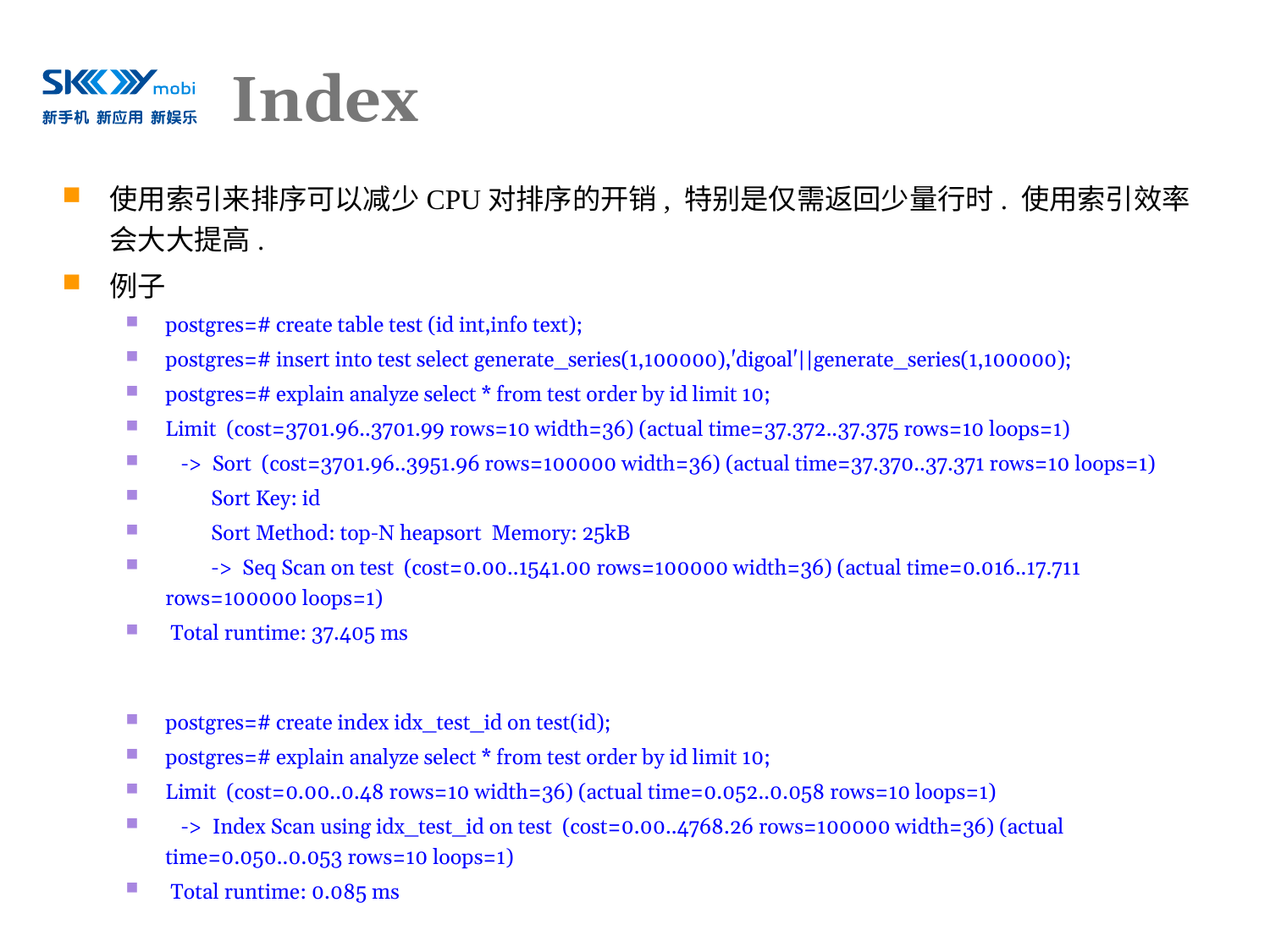

# Index
使用索引来排序可以减少CPU对排序的开销, 特别是仅需返回少量行时. 使用索引效率会大大提高.
例子
postgres=# create table test (id int,info text);
postgres=# insert into test select generate_series(1,100000),'digoal'||generate_series(1,100000);
postgres=# explain analyze select * from test order by id limit 10;
Limit  (cost=3701.96..3701.99 rows=10 width=36) (actual time=37.372..37.375 rows=10 loops=1)
   ->  Sort  (cost=3701.96..3951.96 rows=100000 width=36) (actual time=37.370..37.371 rows=10 loops=1)
         Sort Key: id
         Sort Method: top-N heapsort  Memory: 25kB
         ->  Seq Scan on test  (cost=0.00..1541.00 rows=100000 width=36) (actual time=0.016..17.711 rows=100000 loops=1)
 Total runtime: 37.405 ms

postgres=# create index idx_test_id on test(id);
postgres=# explain analyze select * from test order by id limit 10;
Limit  (cost=0.00..0.48 rows=10 width=36) (actual time=0.052..0.058 rows=10 loops=1)
   ->  Index Scan using idx_test_id on test  (cost=0.00..4768.26 rows=100000 width=36) (actual time=0.050..0.053 rows=10 loops=1)
 Total runtime: 0.085 ms